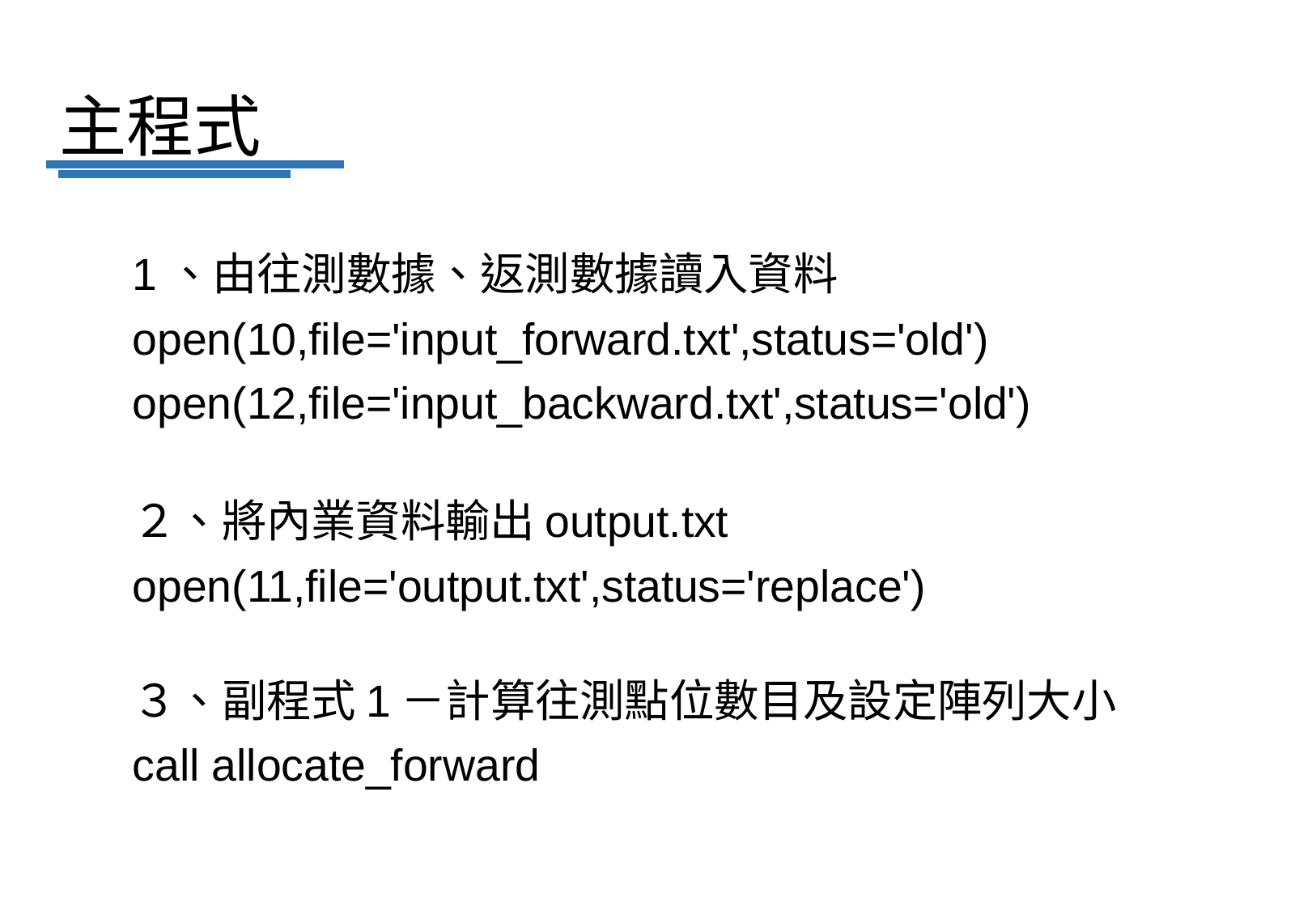

# 主程式

1、由往測數據、返測數據讀入資料
open(10,file='input_forward.txt',status='old')
open(12,file='input_backward.txt',status='old')

２、將內業資料輸出output.txt
open(11,file='output.txt',status='replace')

３、副程式1－計算往測點位數目及設定陣列大小
call allocate_forward